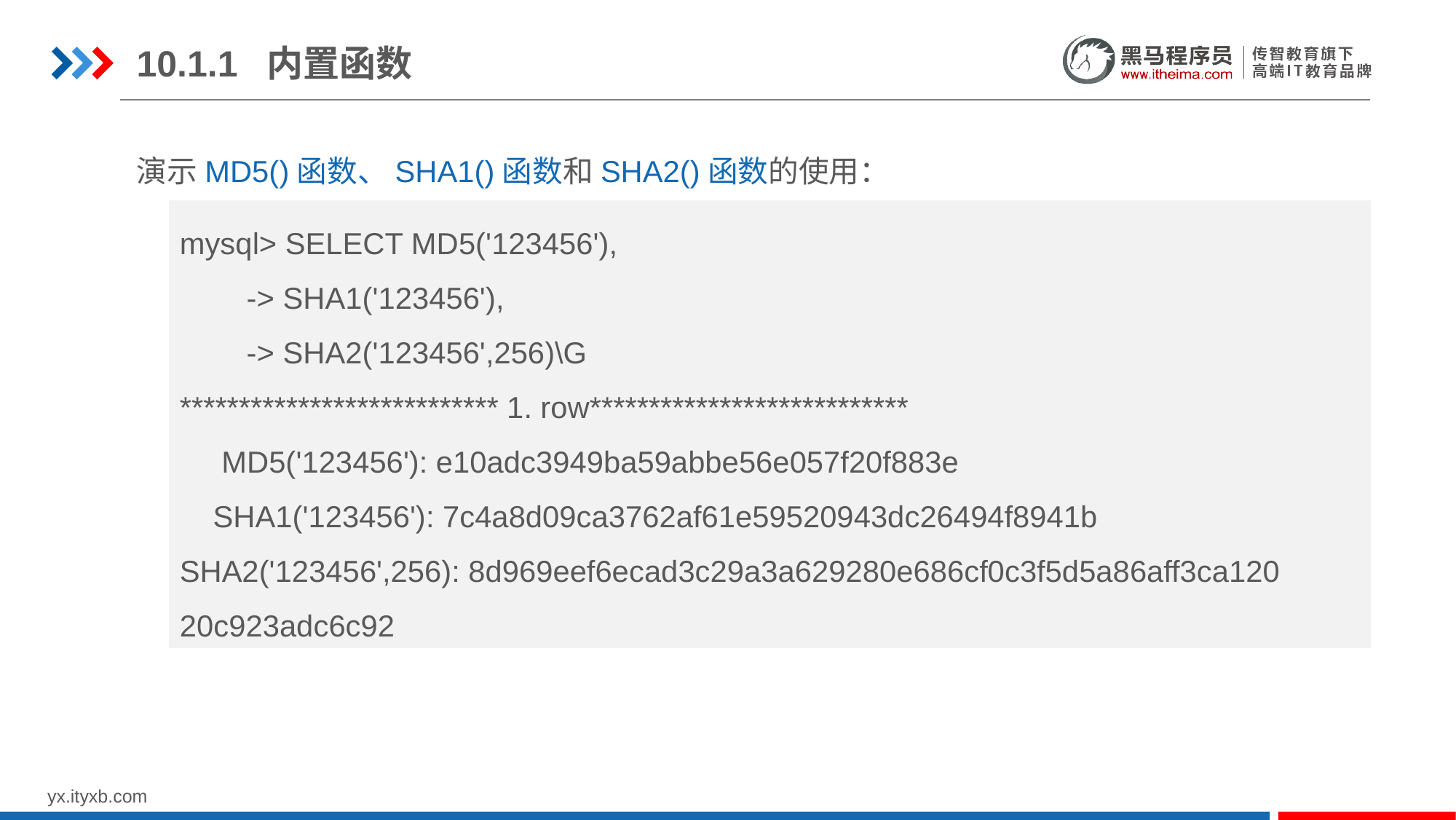

10.1.1  内置函数
演示MD5()函数、SHA1()函数和SHA2()函数的使用：
mysql> SELECT MD5('123456'),
        -> SHA1('123456'),
        -> SHA2('123456',256)\G
*************************** 1. row***************************
     MD5('123456'): e10adc3949ba59abbe56e057f20f883e
    SHA1('123456'): 7c4a8d09ca3762af61e59520943dc26494f8941b
SHA2('123456',256): 8d969eef6ecad3c29a3a629280e686cf0c3f5d5a86aff3ca120
20c923adc6c92